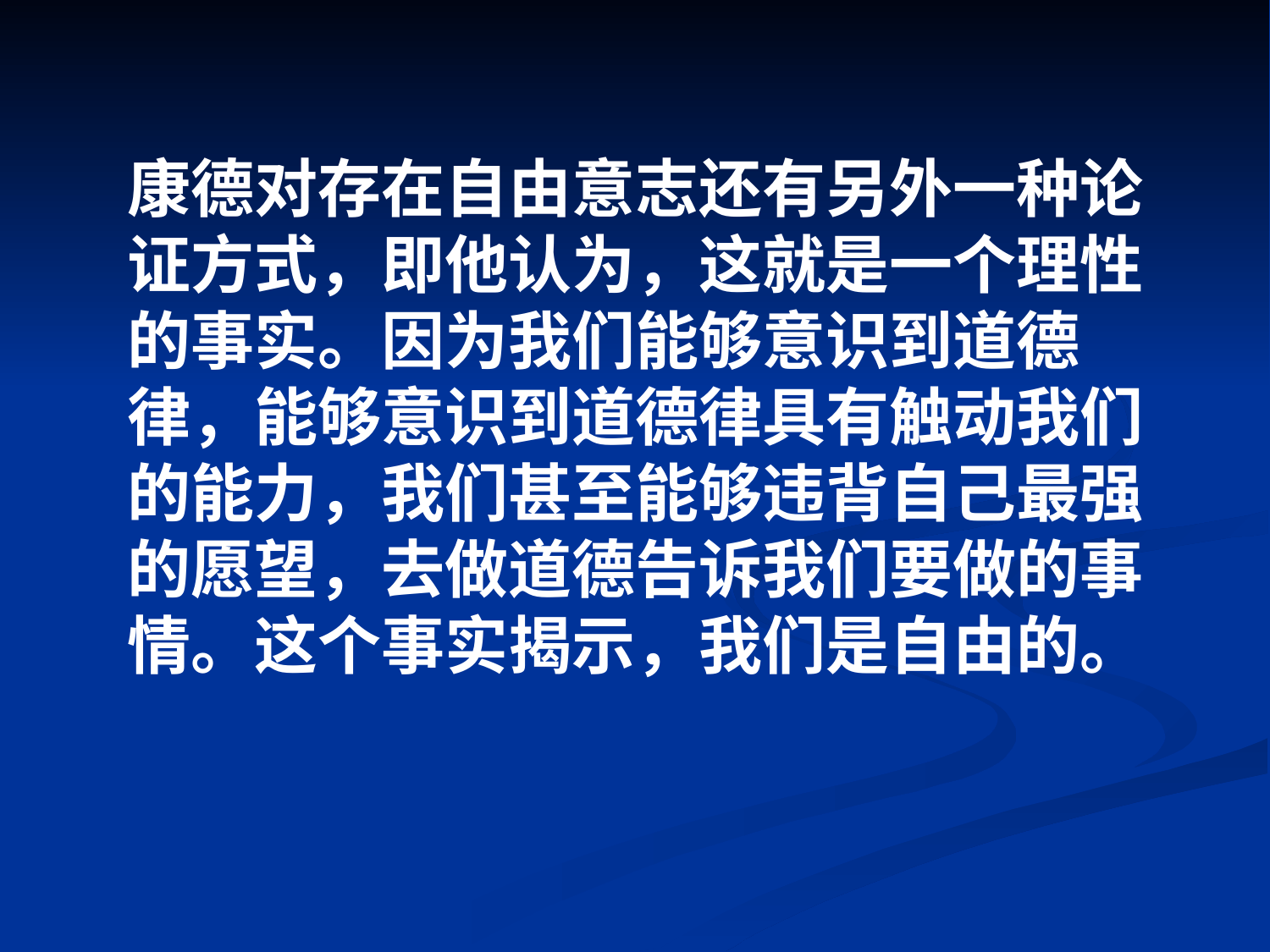

康德对存在自由意志还有另外一种论证方式，即他认为，这就是一个理性的事实。因为我们能够意识到道德律，能够意识到道德律具有触动我们的能力，我们甚至能够违背自己最强的愿望，去做道德告诉我们要做的事情。这个事实揭示，我们是自由的。